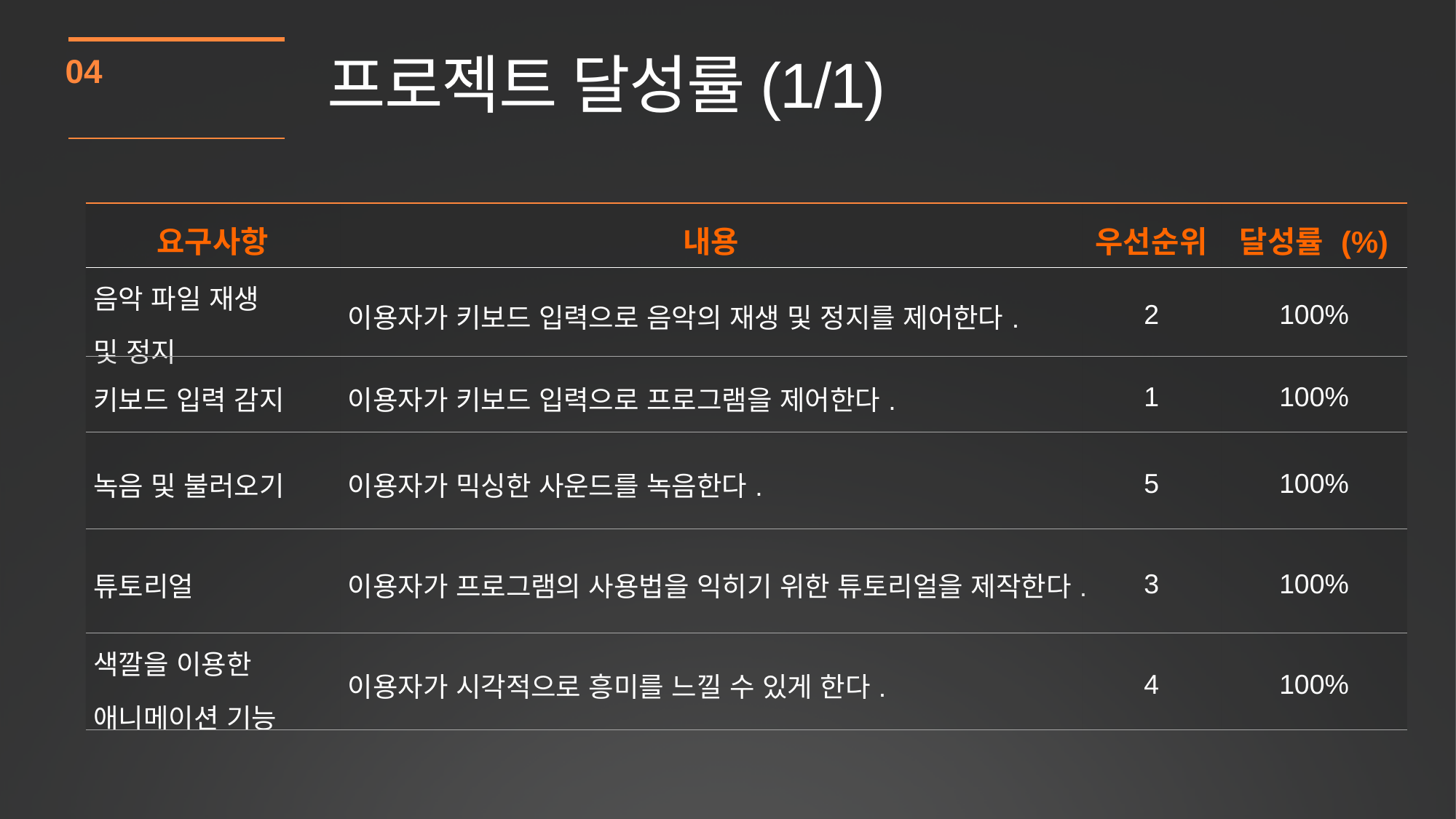

프로젝트 달성률(1/1)
04
| 요구사항 | 내용 | 우선순위 | 달성률 (%) |
| --- | --- | --- | --- |
| 음악 파일 재생 및 정지 | 이용자가 키보드 입력으로 음악의 재생 및 정지를 제어한다. | 2 | 100% |
| 키보드 입력 감지 | 이용자가 키보드 입력으로 프로그램을 제어한다. | 1 | 100% |
| 녹음 및 불러오기 | 이용자가 믹싱한 사운드를 녹음한다. | 5 | 100% |
| 튜토리얼 | 이용자가 프로그램의 사용법을 익히기 위한 튜토리얼을 제작한다. | 3 | 100% |
| 색깔을 이용한 애니메이션 기능 | 이용자가 시각적으로 흥미를 느낄 수 있게 한다. | 4 | 100% |